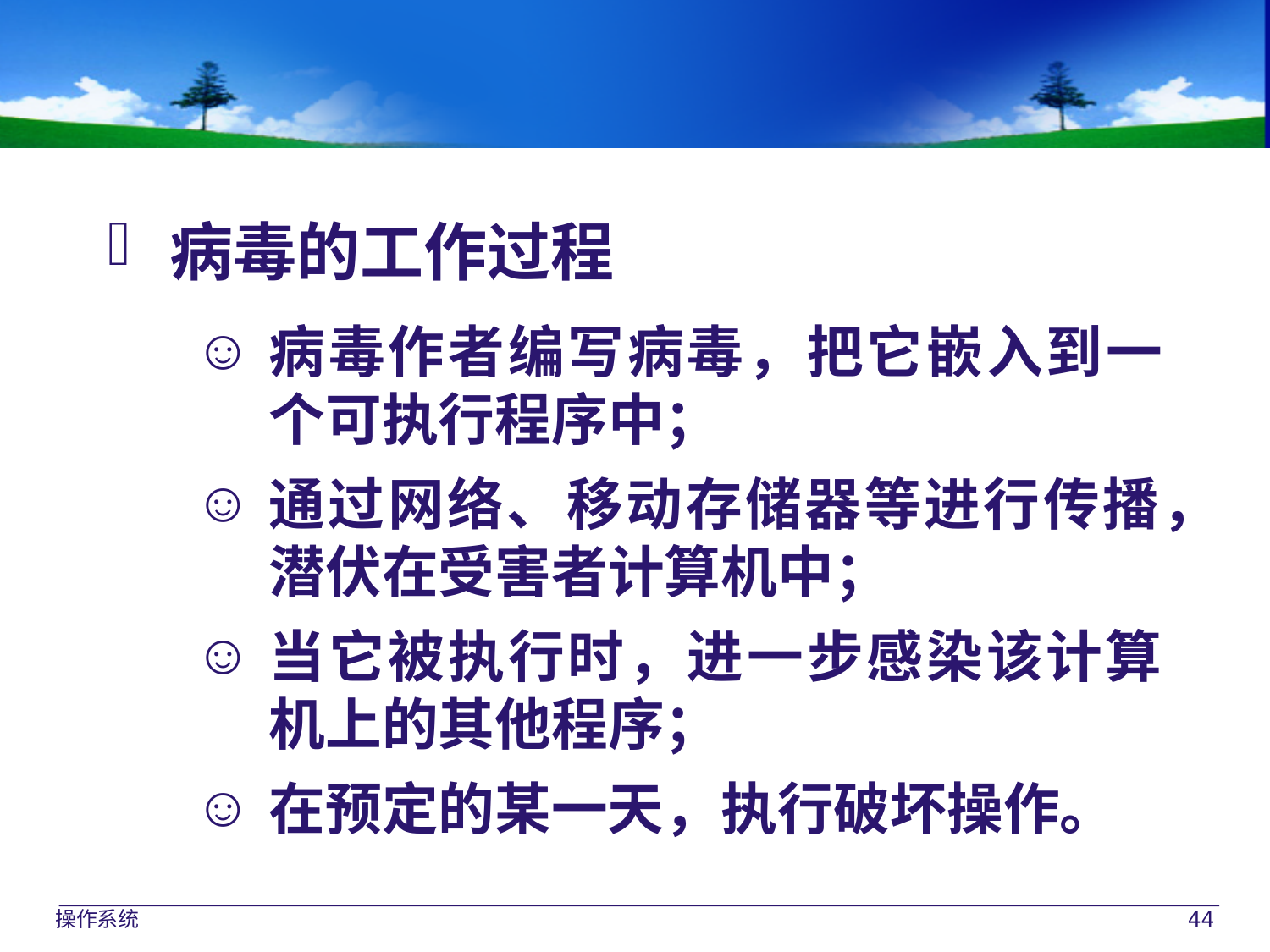

病毒的工作过程
病毒作者编写病毒，把它嵌入到一个可执行程序中；
通过网络、移动存储器等进行传播，潜伏在受害者计算机中；
当它被执行时，进一步感染该计算机上的其他程序；
在预定的某一天，执行破坏操作。
操作系统
44